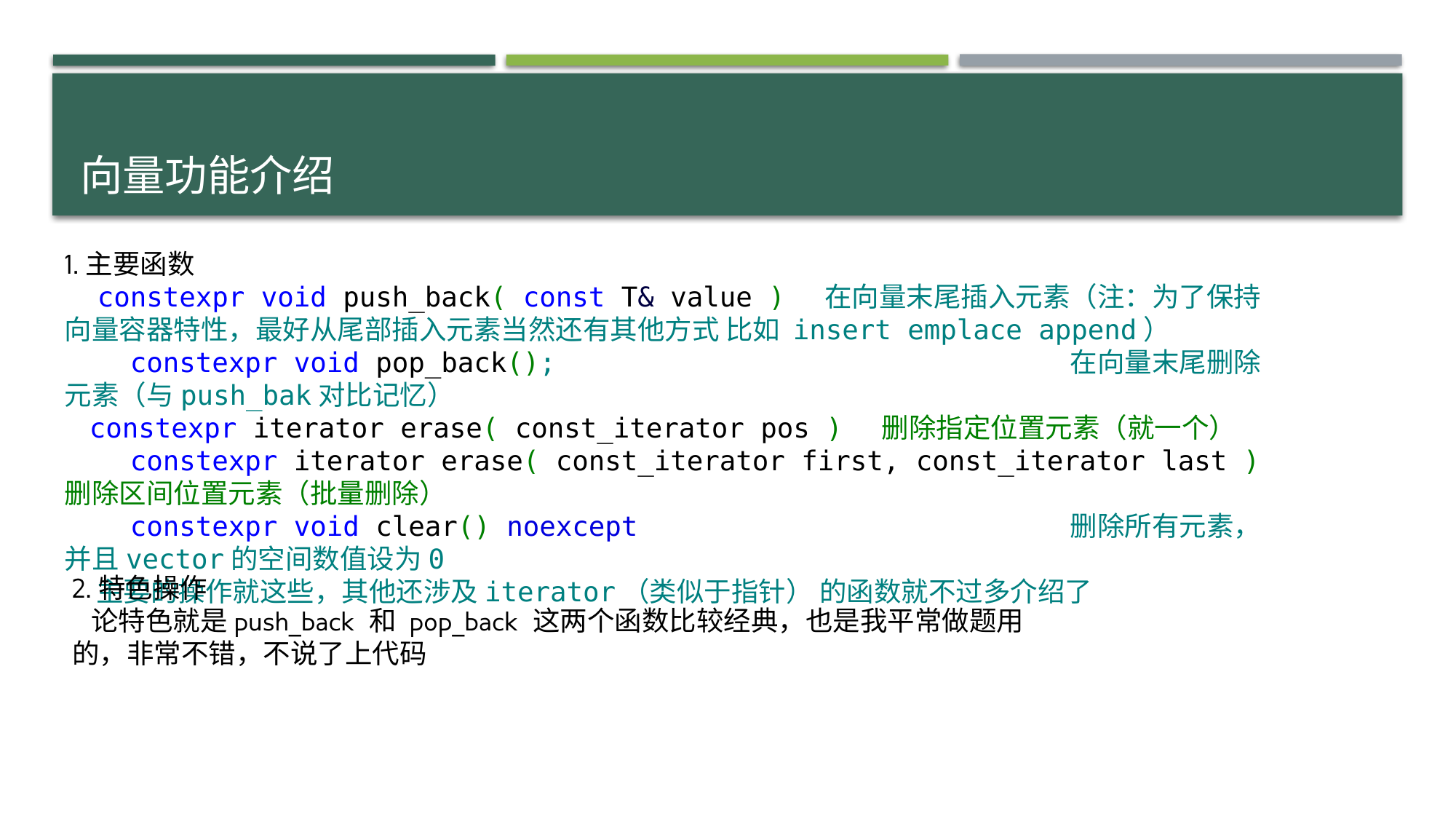

# 向量功能介绍
1.主要函数
    constexpr void push_back( const T& value )  在向量末尾插入元素（注：为了保持向量容器特性，最好从尾部插入元素当然还有其他方式 比如 insert emplace append）
    constexpr void pop_back();                               在向量末尾删除元素（与push_bak对比记忆）
   constexpr iterator erase( const_iterator pos )  删除指定位置元素（就一个）
    constexpr iterator erase( const_iterator first, const_iterator last )  删除区间位置元素（批量删除）
    constexpr void clear() noexcept                          删除所有元素，并且vector的空间数值设为0
    主要的操作就这些，其他还涉及iterator（类似于指针） 的函数就不过多介绍了

2.特色操作
  论特色就是push_back 和 pop_back 这两个函数比较经典，也是我平常做题用的，非常不错，不说了上代码